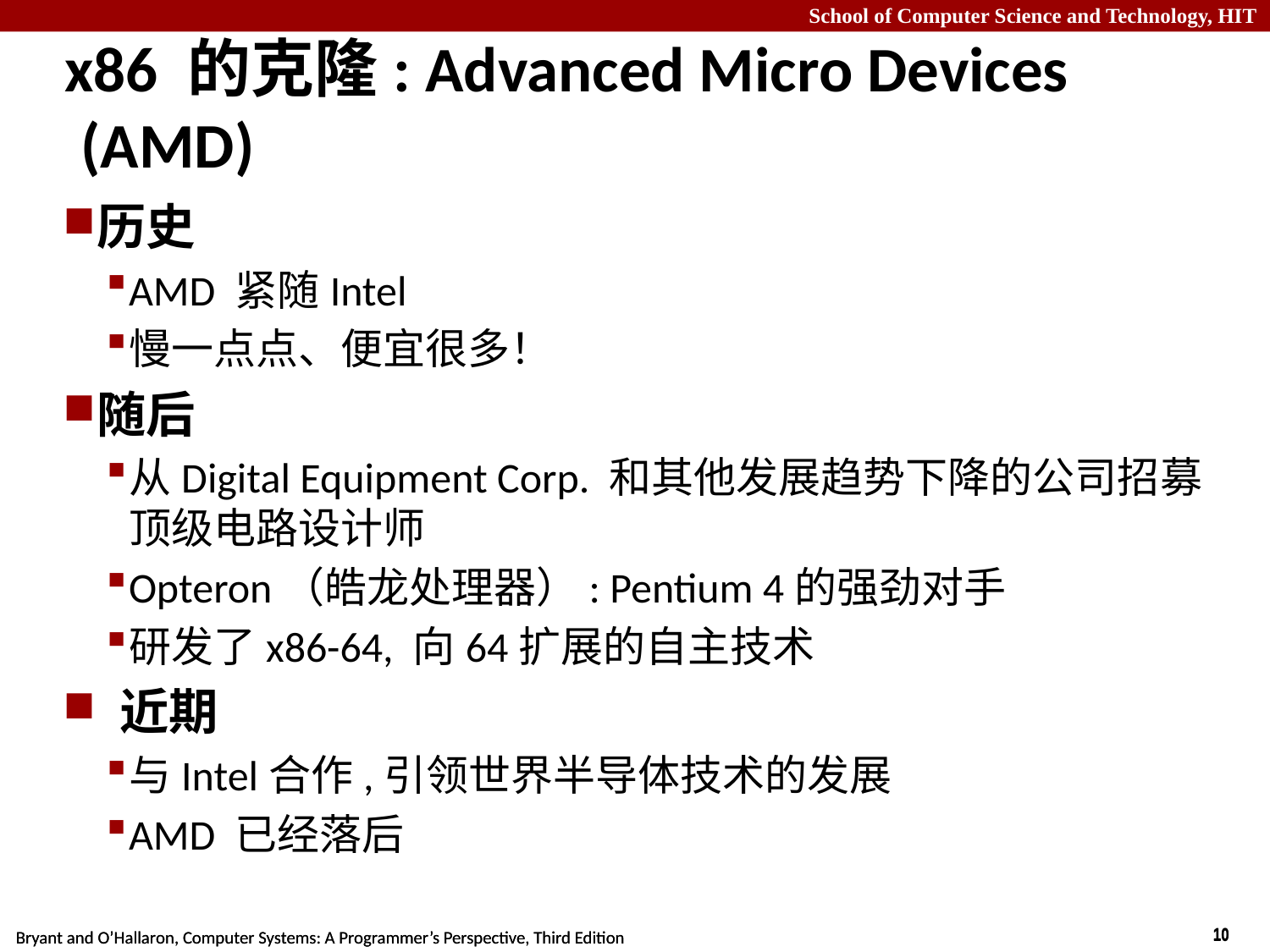

# x86 的克隆: Advanced Micro Devices (AMD)
历史
AMD 紧随Intel
慢一点点、便宜很多！
随后
从Digital Equipment Corp. 和其他发展趋势下降的公司招募顶级电路设计师
Opteron（皓龙处理器）: Pentium 4的强劲对手
研发了x86-64, 向64扩展的自主技术
 近期
与Intel合作,引领世界半导体技术的发展
AMD 已经落后